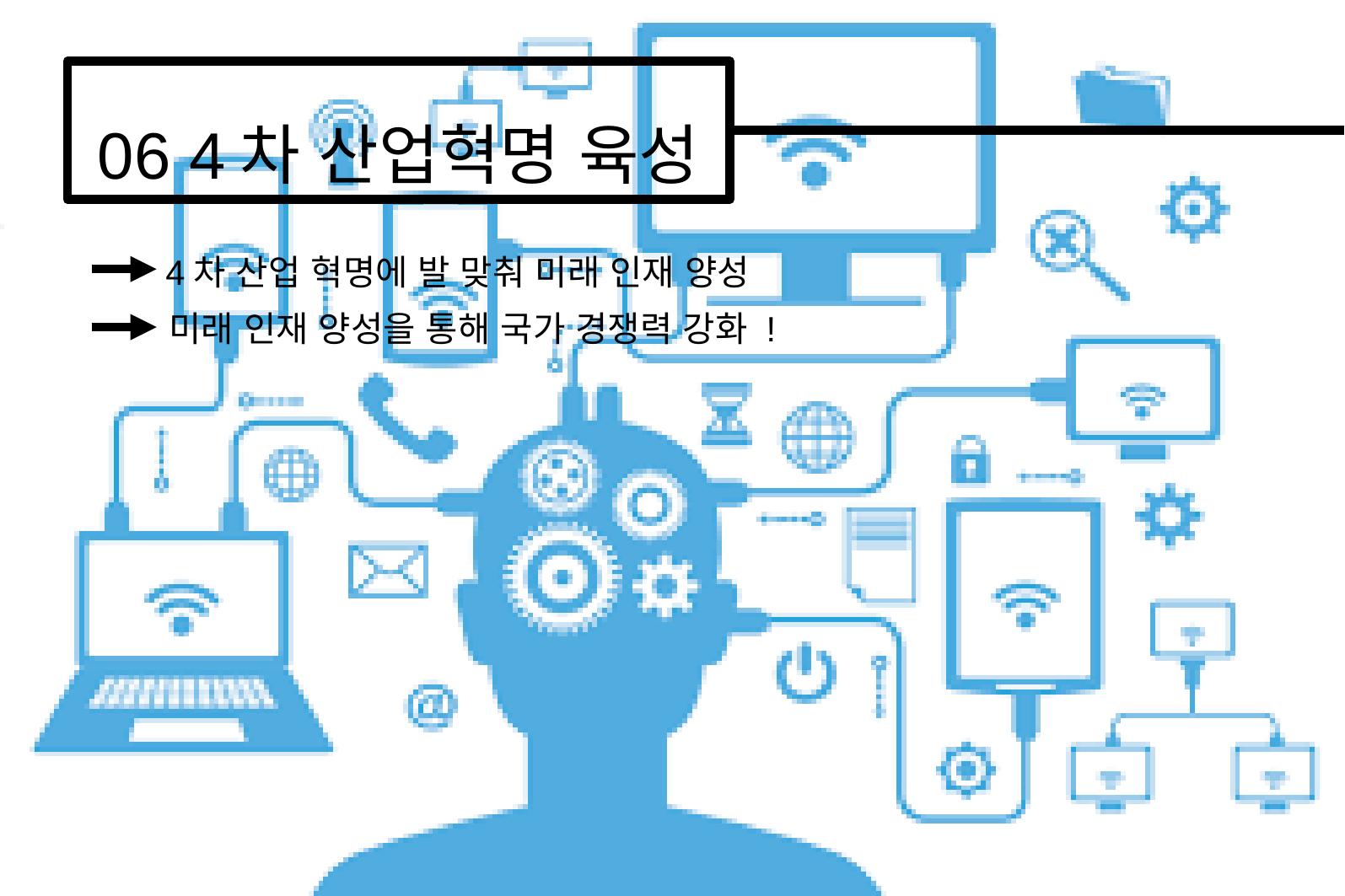

# 06 4차 산업혁명 육성
4차 산업 혁명에 발 맞춰 미래 인재 양성
미래 인재 양성을 통해 국가 경쟁력 강화 !